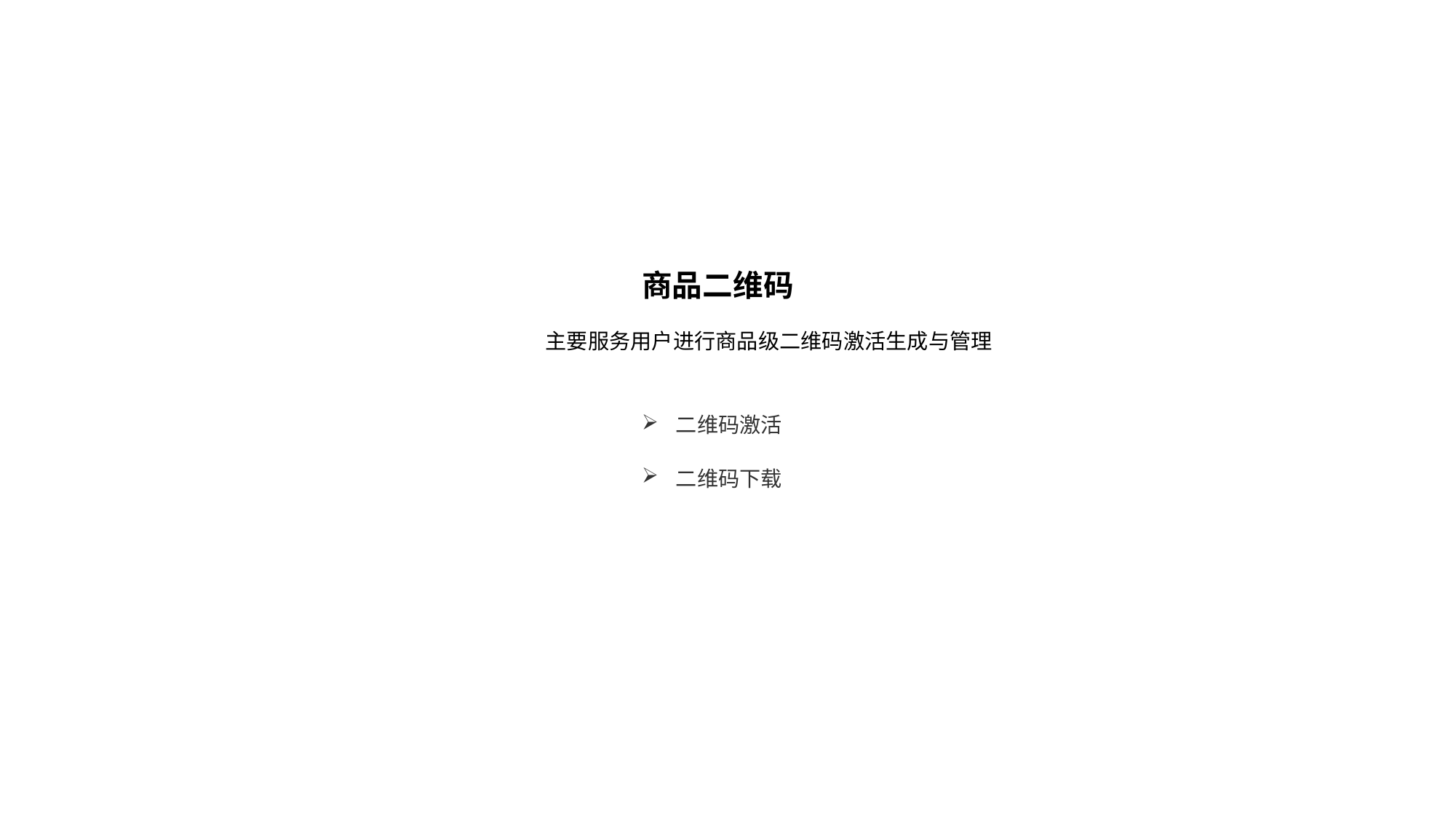

商品二维码
主要服务用户进行商品级二维码激活生成与管理
二维码激活
二维码下载